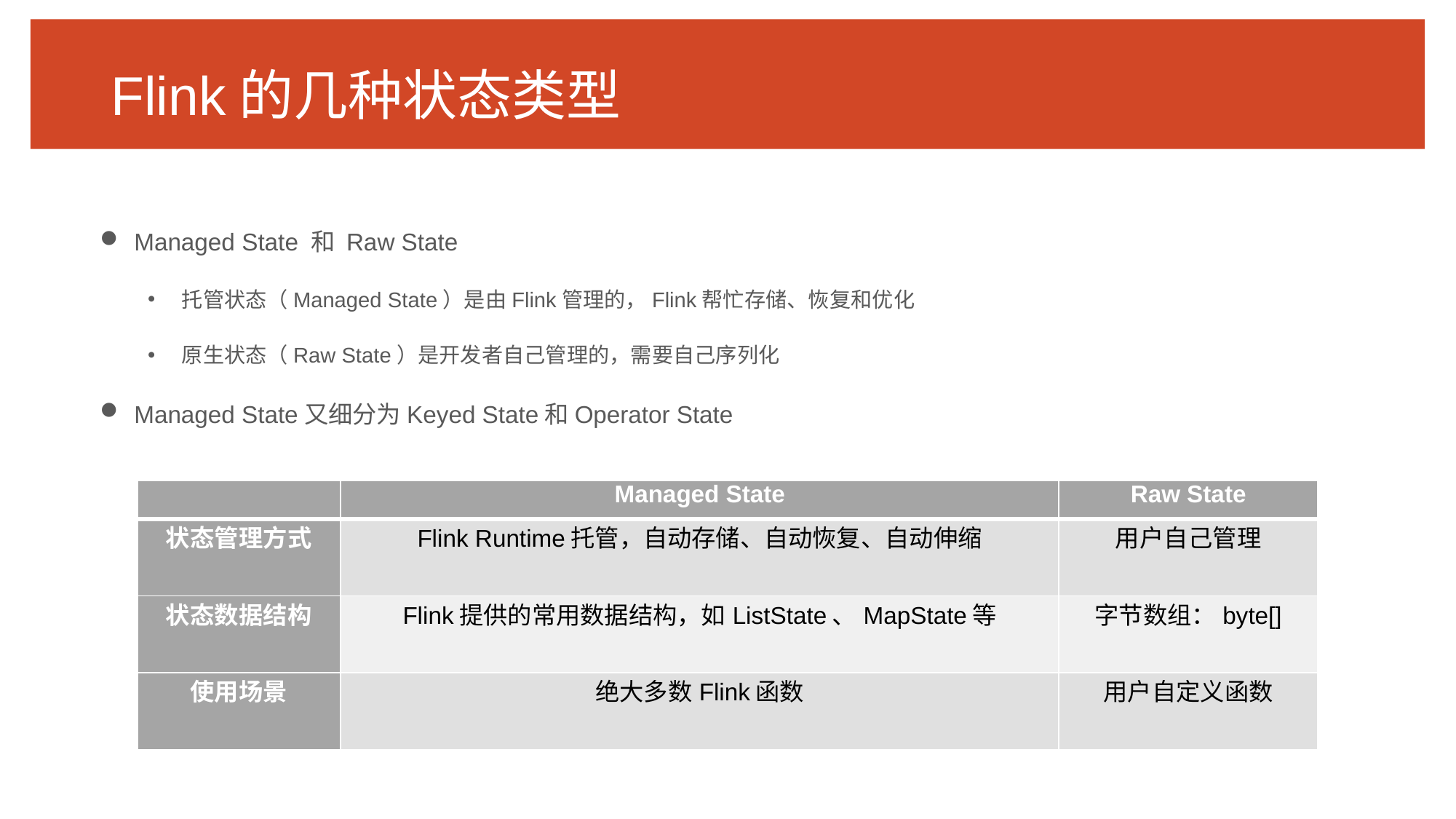

# Flink的几种状态类型
Managed State 和 Raw State
托管状态（Managed State）是由Flink管理的，Flink帮忙存储、恢复和优化
原生状态（Raw State）是开发者自己管理的，需要自己序列化
Managed State又细分为Keyed State和Operator State

|  | Managed State | Raw State |
| --- | --- | --- |
| 状态管理方式 | Flink Runtime托管，自动存储、自动恢复、自动伸缩 | 用户自己管理 |
| 状态数据结构 | Flink提供的常用数据结构，如ListState、MapState等 | 字节数组：byte[] |
| 使用场景 | 绝大多数Flink函数 | 用户自定义函数 |